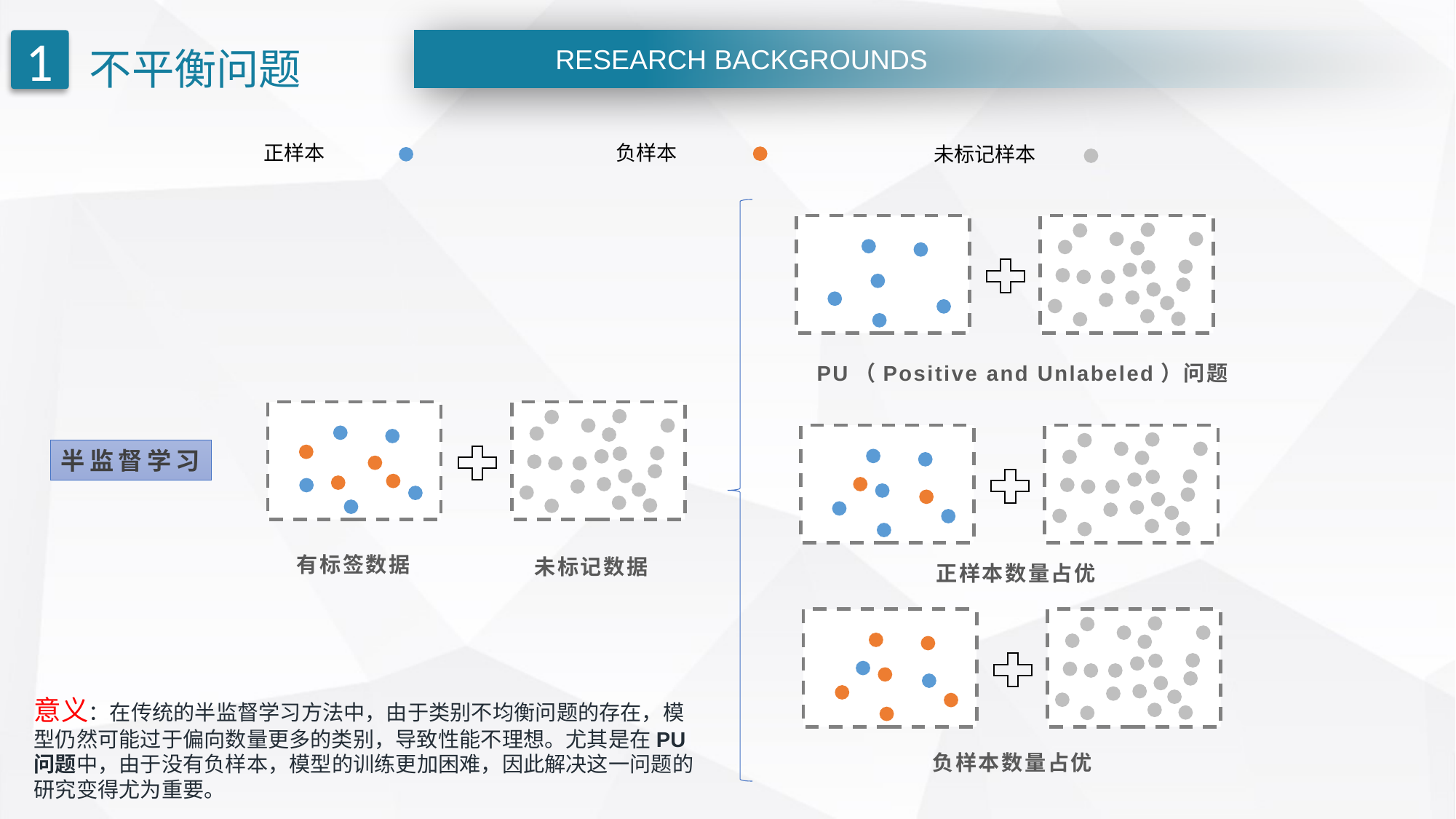

不平衡问题
1

RESEARCH BACKGROUNDS
正样本
负样本
未标记样本

PU（Positive and Unlabeled）问题

半监督学习

有标签数据
未标记数据
正样本数量占优

意义：在传统的半监督学习方法中，由于类别不均衡问题的存在，模型仍然可能过于偏向数量更多的类别，导致性能不理想。尤其是在PU问题中，由于没有负样本，模型的训练更加困难，因此解决这一问题的研究变得尤为重要。

负样本数量占优